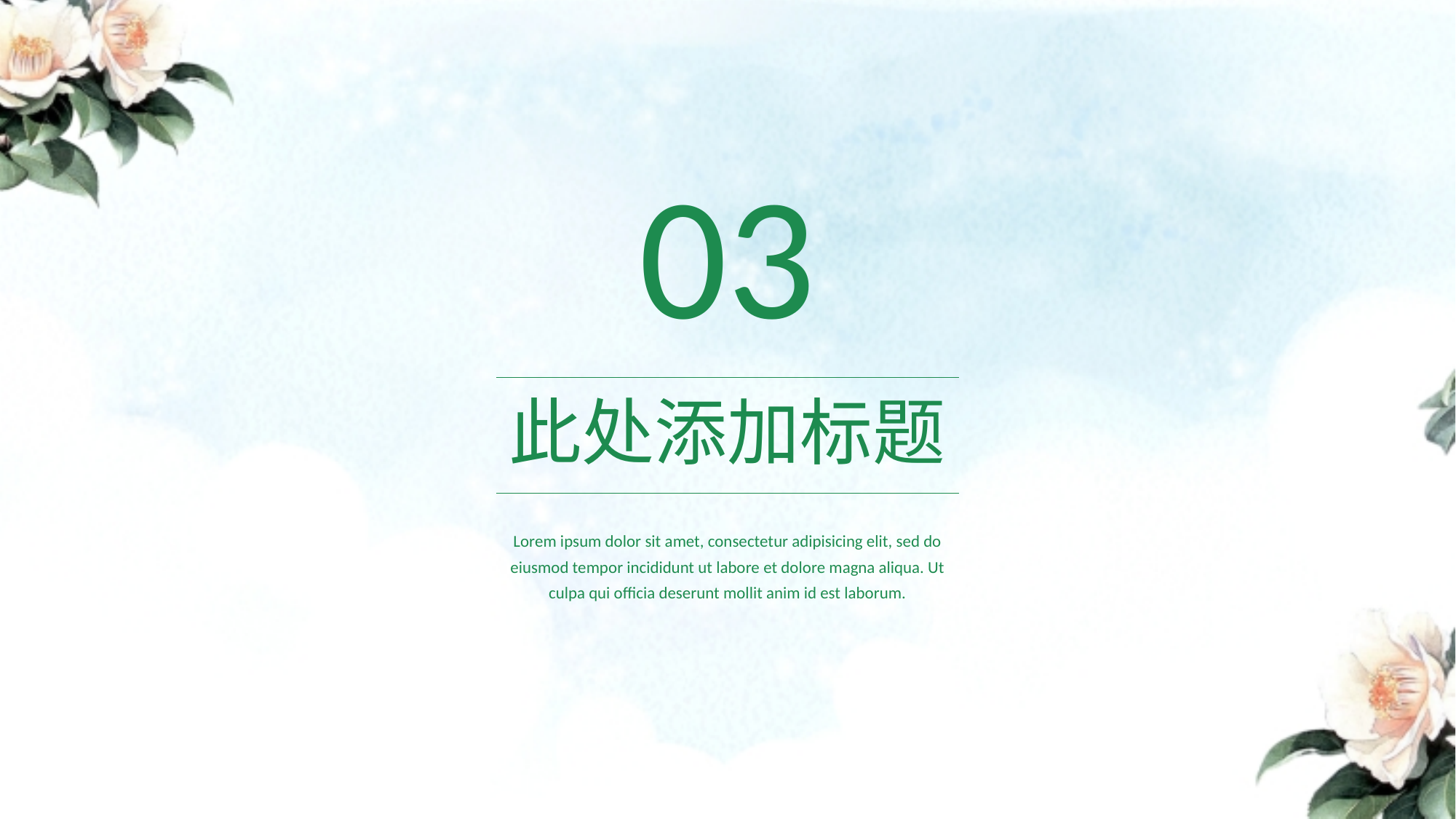

03
此处添加标题
Lorem ipsum dolor sit amet, consectetur adipisicing elit, sed do eiusmod tempor incididunt ut labore et dolore magna aliqua. Ut culpa qui officia deserunt mollit anim id est laborum.